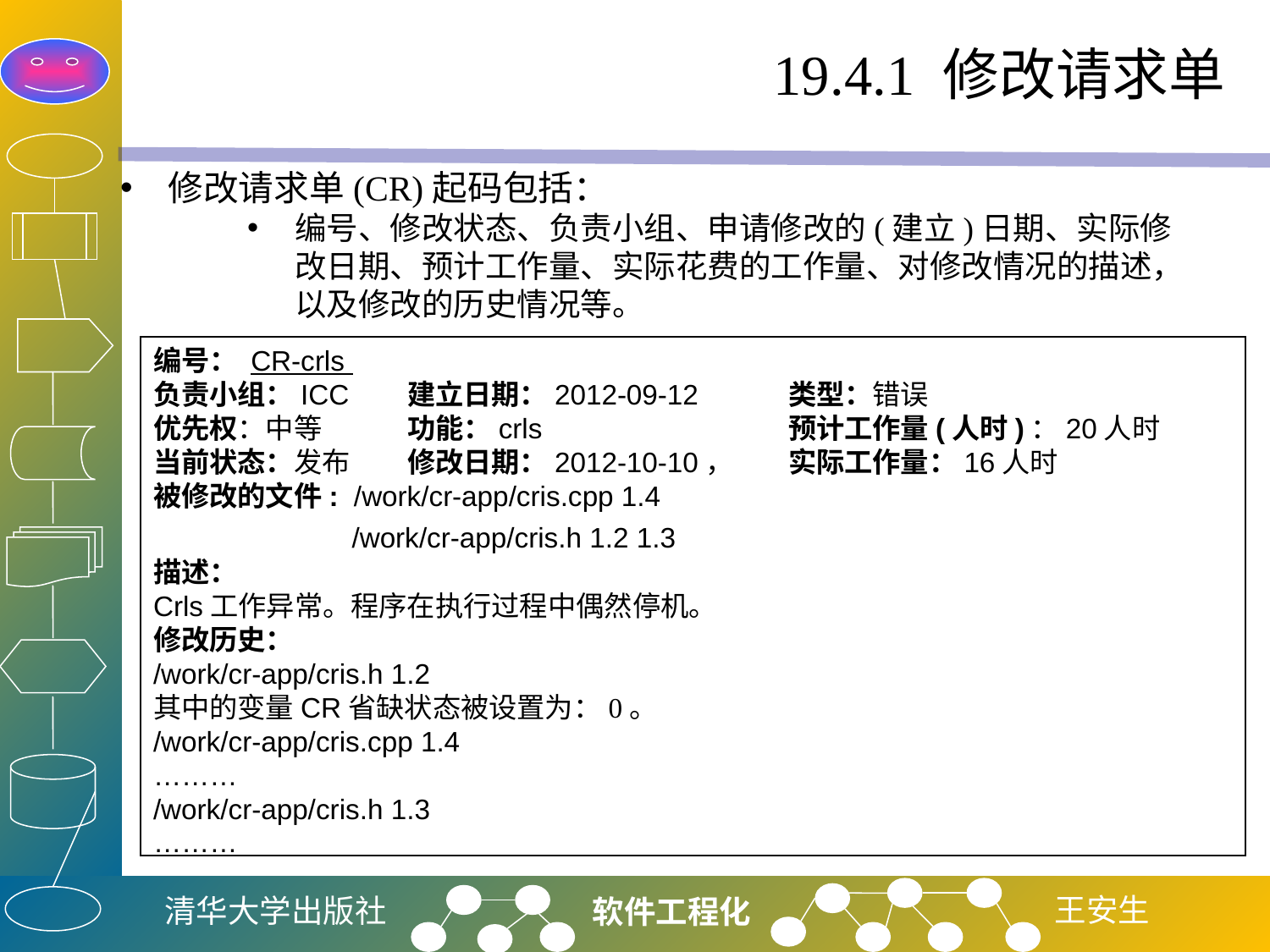

# 19.4.1 修改请求单
修改请求单(CR)起码包括：
编号、修改状态、负责小组、申请修改的(建立)日期、实际修改日期、预计工作量、实际花费的工作量、对修改情况的描述，以及修改的历史情况等。
编号： CR-crls
负责小组：ICC	建立日期：2012-09-12  	类型：错误
优先权：中等 	功能：crls 		预计工作量(人时)：20人时
当前状态：发布	修改日期：2012-10-10，	实际工作量：16人时
被修改的文件:  /work/cr-app/cris.cpp 1.4
                        /work/cr-app/cris.h 1.2 1.3
描述：
Crls工作异常。程序在执行过程中偶然停机。
修改历史：
/work/cr-app/cris.h 1.2
其中的变量CR省缺状态被设置为：0。
/work/cr-app/cris.cpp 1.4
………
/work/cr-app/cris.h 1.3
………